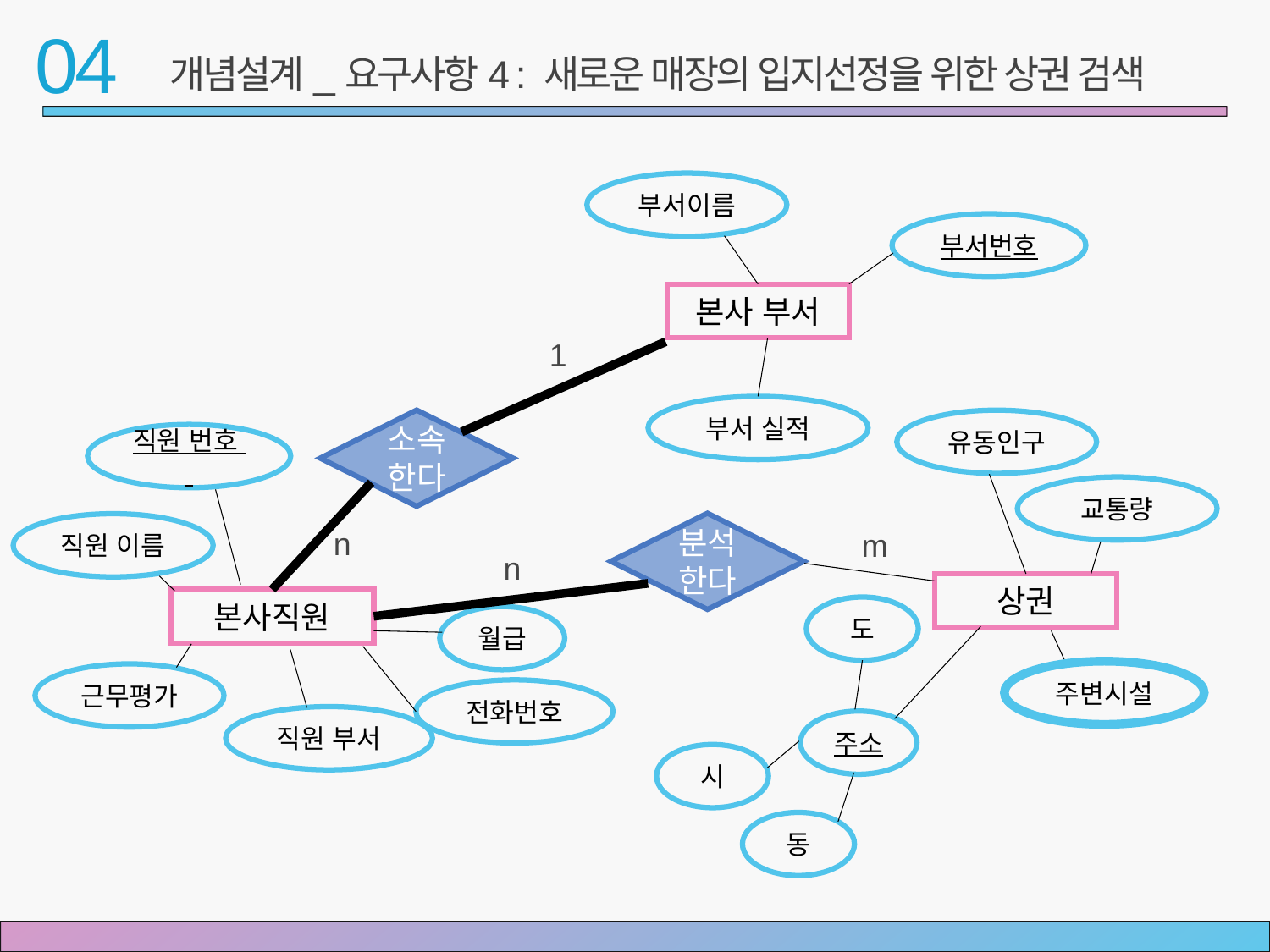

04
개념설계_요구사항4 : 새로운 매장의 입지선정을 위한 상권 검색

부서이름
부서번호
본사 부서
1
부서 실적
소속한다
유동인구
직원 번호
교통량
분석한다
직원 이름
n
m
n
상권
본사직원
도
월급
주변시설
근무평가
전화번호
직원 부서
주소
시
동